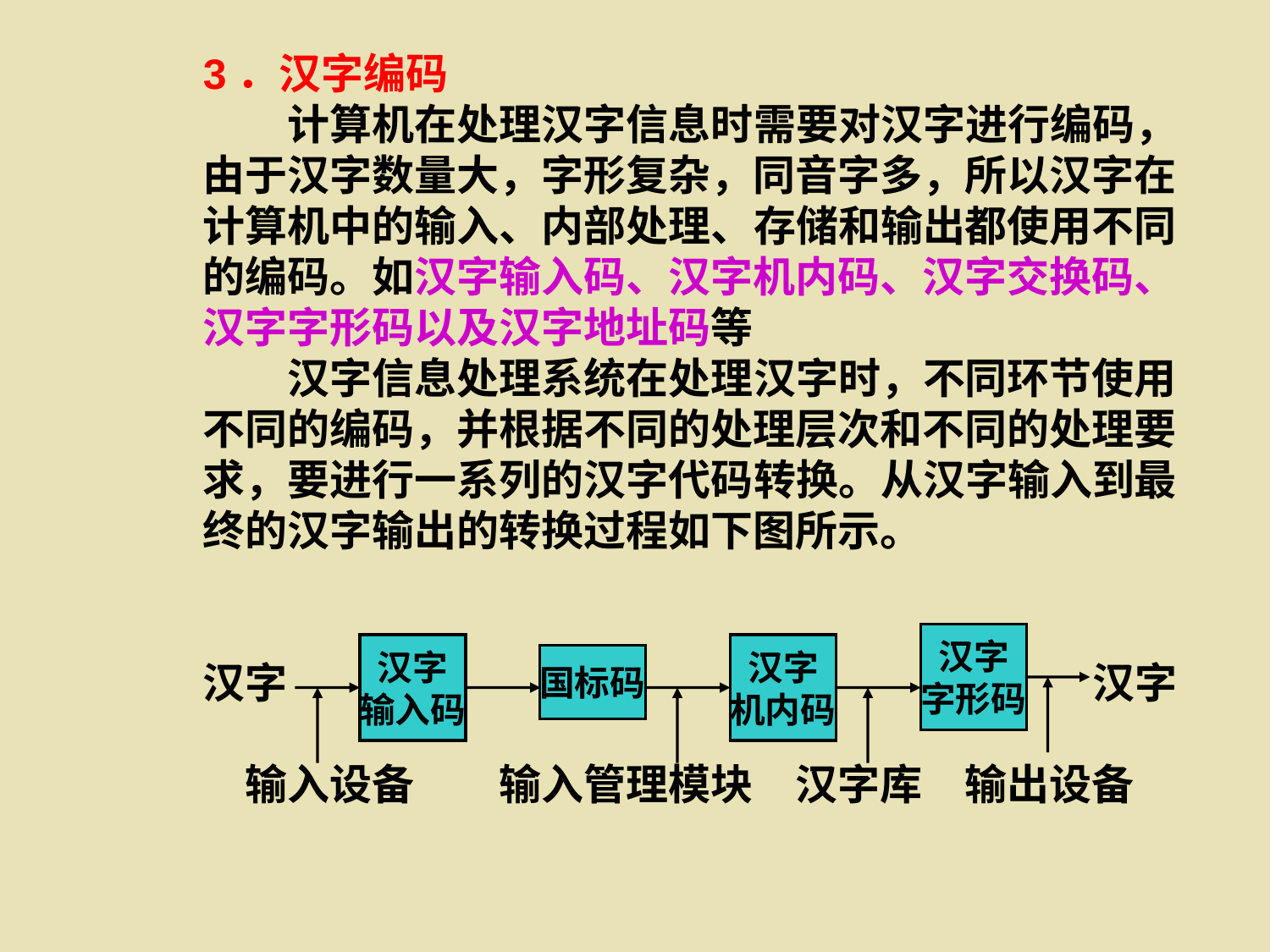

3．汉字编码
　　计算机在处理汉字信息时需要对汉字进行编码，由于汉字数量大，字形复杂，同音字多，所以汉字在计算机中的输入、内部处理、存储和输出都使用不同的编码。如汉字输入码、汉字机内码、汉字交换码、汉字字形码以及汉字地址码等
　　汉字信息处理系统在处理汉字时，不同环节使用不同的编码，并根据不同的处理层次和不同的处理要求，要进行一系列的汉字代码转换。从汉字输入到最终的汉字输出的转换过程如下图所示。

汉字　　　　　　　　　　　　　　　　　　　汉字

　输入设备　　输入管理模块　汉字库　输出设备

汉字
字形码
汉字
输入码
汉字
机内码
国标码